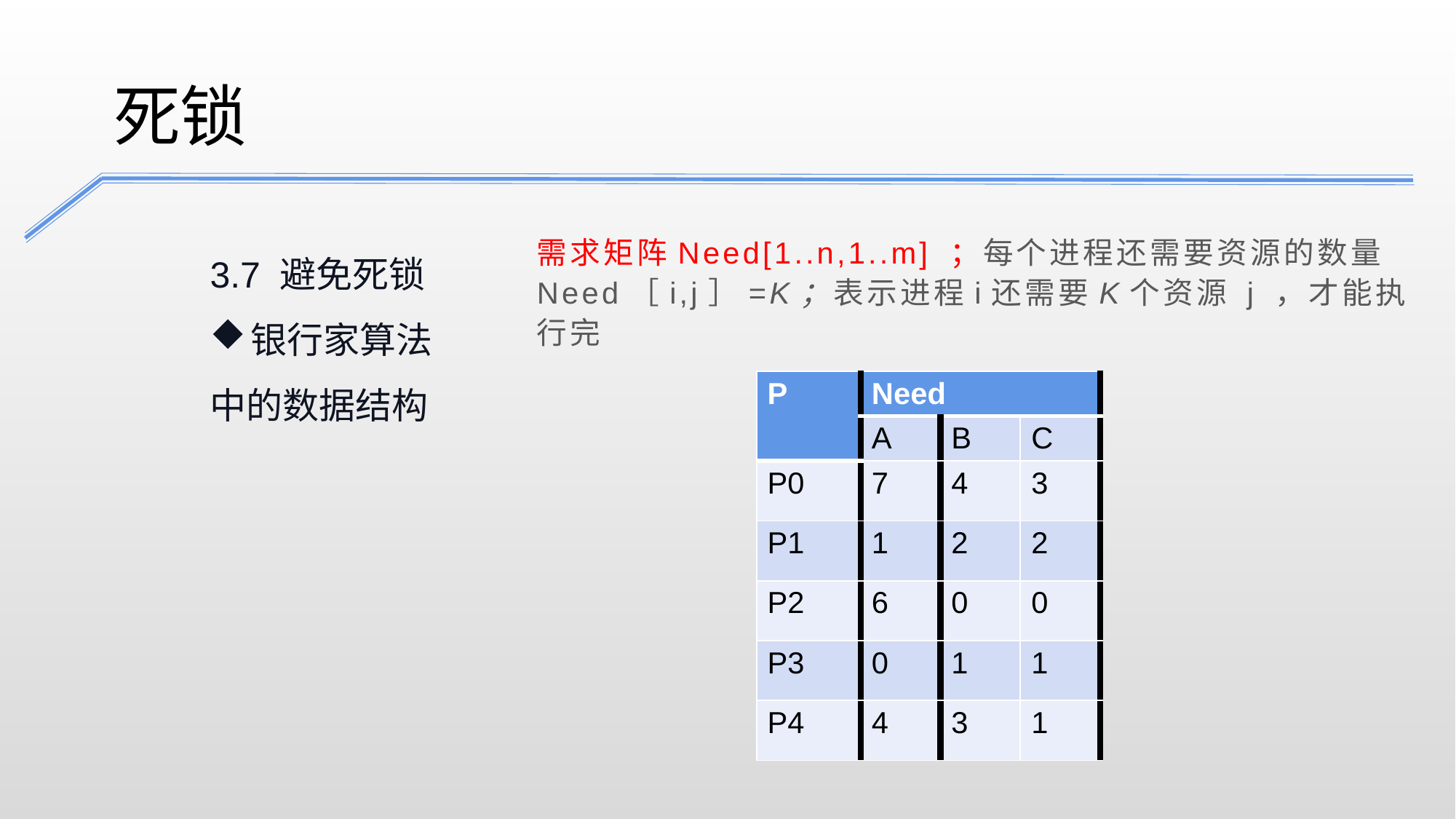

死锁

3.7 避免死锁
银行家算法
中的数据结构

需求矩阵Need[1..n,1..m] ；每个进程还需要资源的数量
Need［i,j］=K；表示进程i还需要K个资源 j ，才能执行完

| P | Need |  |  |
| --- | --- | --- | --- |
|  | A | B | C |
| P0 | 7 | 4 | 3 |
| P1 | 1 | 2 | 2 |
| P2 | 6 | 0 | 0 |
| P3 | 0 | 1 | 1 |
| P4 | 4 | 3 | 1 |